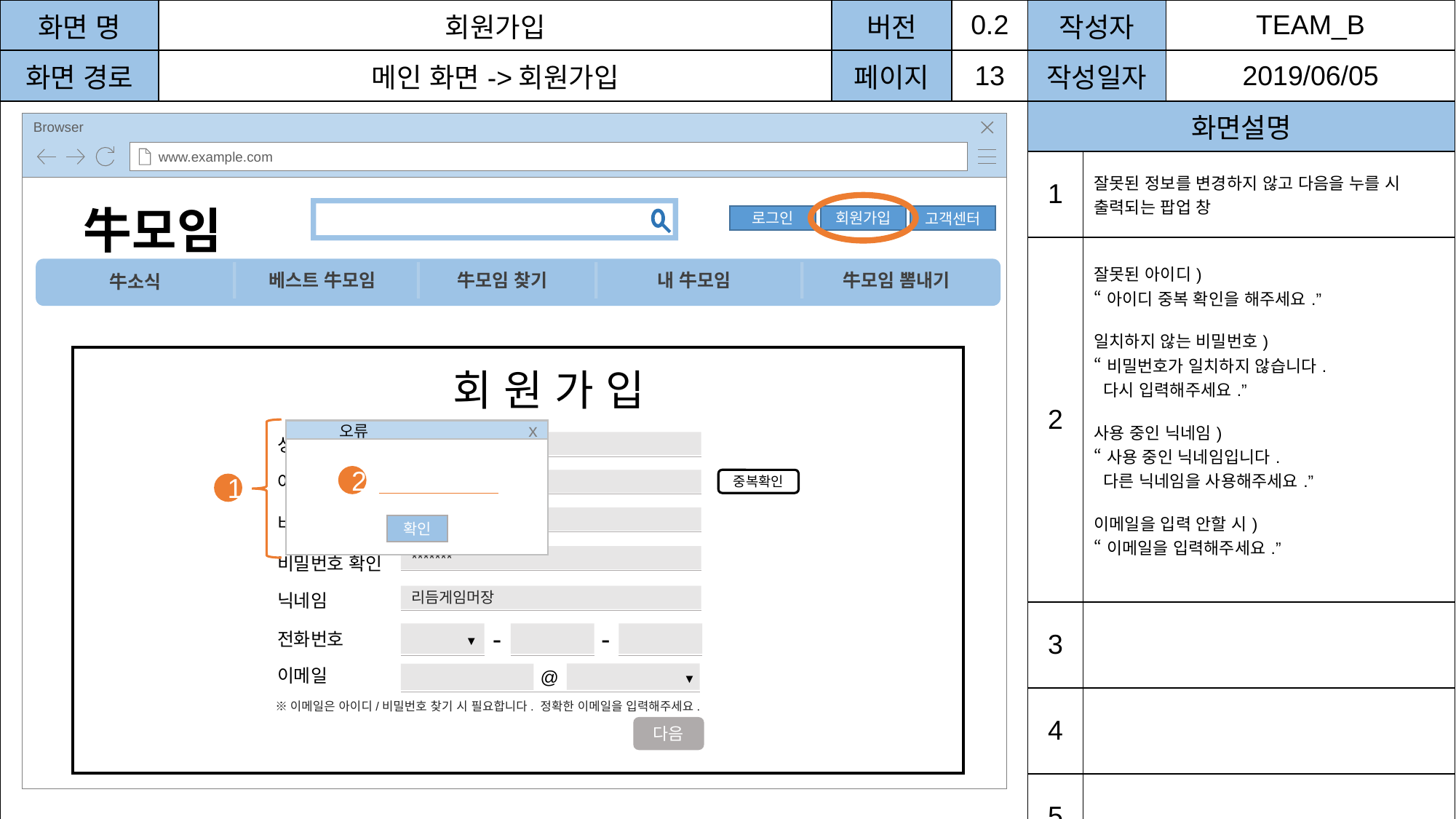

| 화면 명 | 회원가입 | 버전 | 0.2 | 작성자 |  | TEAM\_B |
| --- | --- | --- | --- | --- | --- | --- |
| 화면 경로 | 메인 화면->회원가입 | 페이지 | 13 | 작성일자 |  | 2019/06/05 |
|  |  |  |  | 화면설명 |  |  |
|  |  |  |  | 1 | 잘못된 정보를 변경하지 않고 다음을 누를 시 출력되는 팝업 창 |  |
|  |  |  |  | 2 | 잘못된 아이디) “아이디 중복 확인을 해주세요.” 일치하지 않는 비밀번호) “비밀번호가 일치하지 않습니다. 다시 입력해주세요.” 사용 중인 닉네임) “사용 중인 닉네임입니다. 다른 닉네임을 사용해주세요.” 이메일을 입력 안할 시) “이메일을 입력해주세요.” |  |
|  |  |  |  | 3 |  |  |
|  |  |  |  | 4 |  |  |
|  |  |  |  | 5 |  |  |
Browser

www.example.com

牛모임

로그인
회원가입
고객센터

베스트 牛모임
牛모임 찾기
내 牛모임
牛모임 뽐내기
牛소식

회 원 가 입

오류                                 x
확인
성명
장윤O
아이디
2
jang1234
중복확인
1
비밀번호
******
*******
비밀번호 확인
닉네임
리듬게임머장
-
-
전화번호

▼
이메일
@

▼
※이메일은 아이디/비밀번호 찾기 시 필요합니다. 정확한 이메일을 입력해주세요.
다음